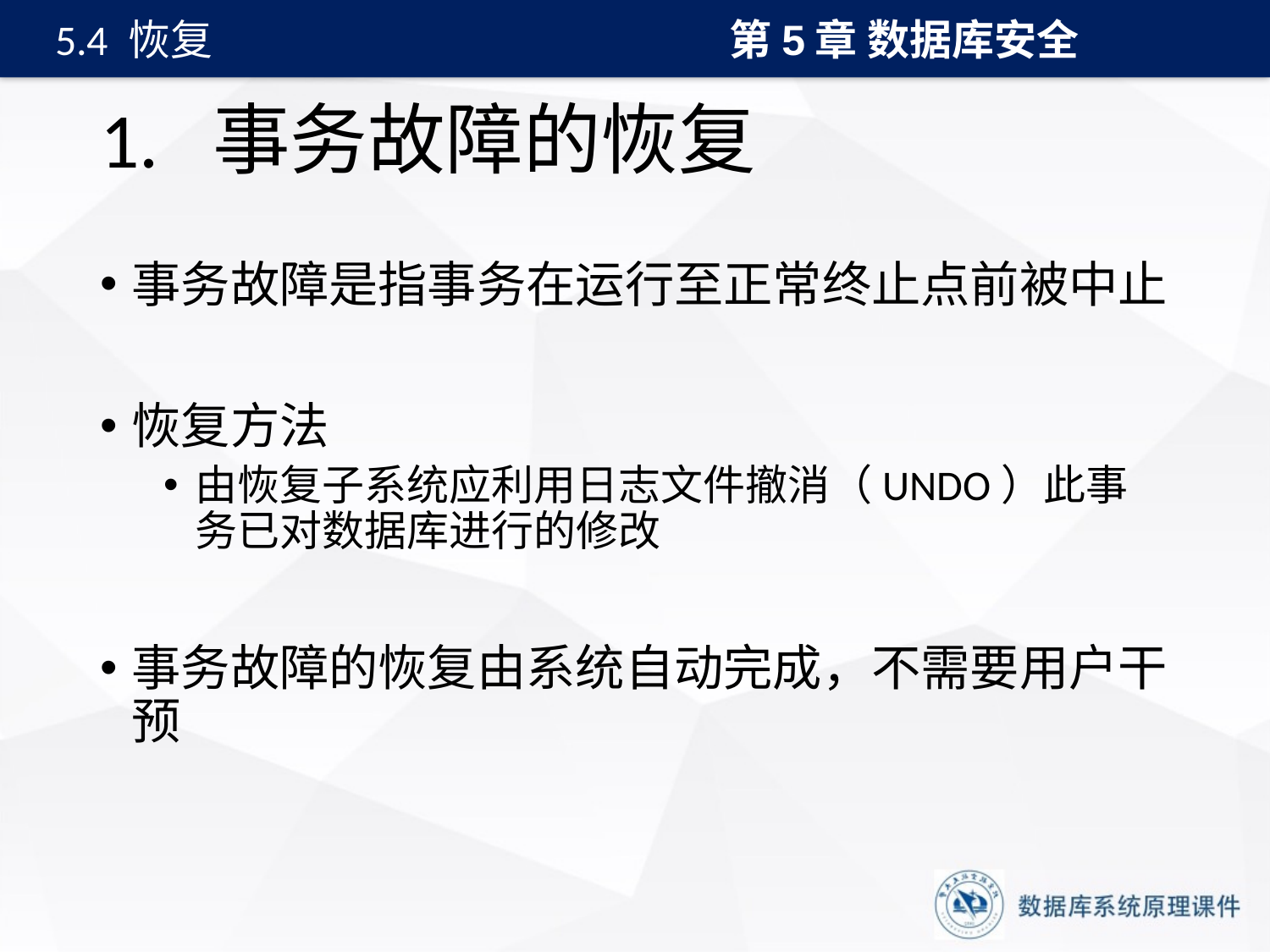

第5章 数据库安全
5.4 恢复
# 1.  事务故障的恢复
事务故障是指事务在运行至正常终止点前被中止

恢复方法
由恢复子系统应利用日志文件撤消（UNDO）此事务已对数据库进行的修改

事务故障的恢复由系统自动完成，不需要用户干预